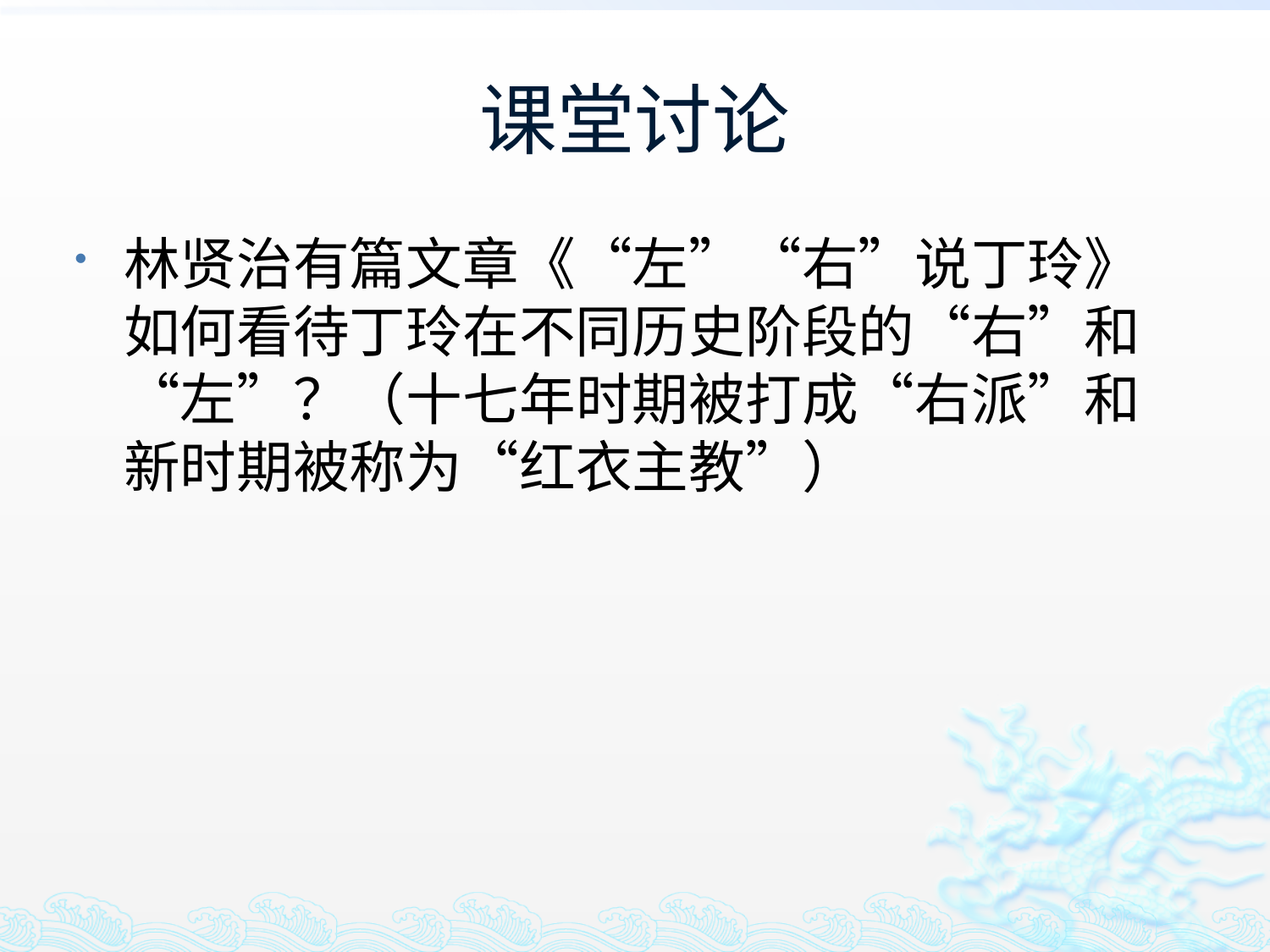

# 课堂讨论
林贤治有篇文章《“左”“右”说丁玲》如何看待丁玲在不同历史阶段的“右”和“左”？（十七年时期被打成“右派”和新时期被称为“红衣主教”）